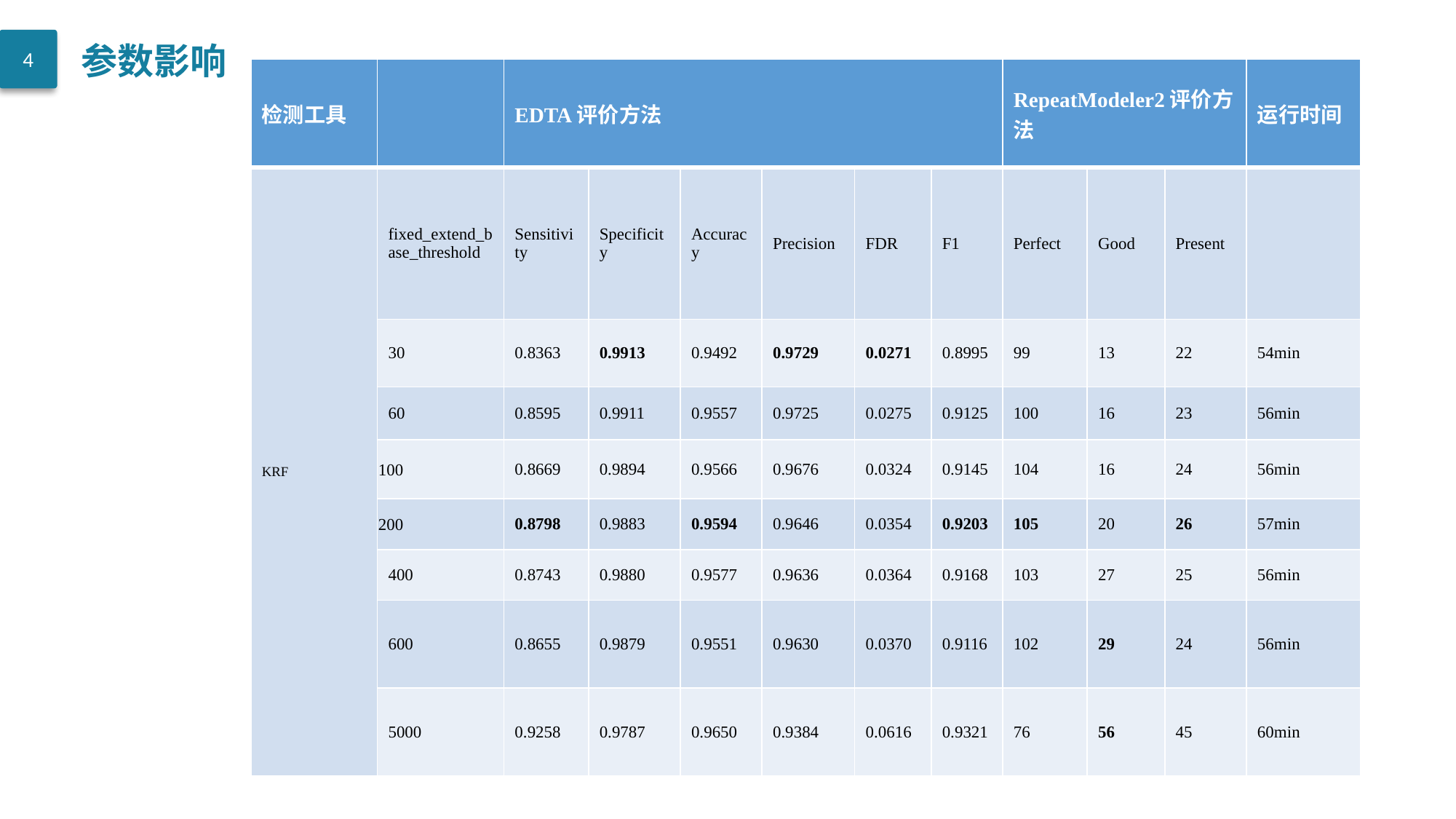

4
参数影响
| 检测工具 |  | EDTA评价方法 |  |  |  |  |  | RepeatModeler2评价方法 |  |  | 运行时间 |
| --- | --- | --- | --- | --- | --- | --- | --- | --- | --- | --- | --- |
| KRF | fixed\_extend\_base\_threshold | Sensitivity | Specificity | Accuracy | Precision | FDR | F1 | Perfect | Good | Present |  |
|  | 30 | 0.8363 | 0.9913 | 0.9492 | 0.9729 | 0.0271 | 0.8995 | 99 | 13 | 22 | 54min |
|  | 60 | 0.8595 | 0.9911 | 0.9557 | 0.9725 | 0.0275 | 0.9125 | 100 | 16 | 23 | 56min |
|  | 100 | 0.8669 | 0.9894 | 0.9566 | 0.9676 | 0.0324 | 0.9145 | 104 | 16 | 24 | 56min |
|  | 200 | 0.8798 | 0.9883 | 0.9594 | 0.9646 | 0.0354 | 0.9203 | 105 | 20 | 26 | 57min |
|  | 400 | 0.8743 | 0.9880 | 0.9577 | 0.9636 | 0.0364 | 0.9168 | 103 | 27 | 25 | 56min |
|  | 600 | 0.8655 | 0.9879 | 0.9551 | 0.9630 | 0.0370 | 0.9116 | 102 | 29 | 24 | 56min |
|  | 5000 | 0.9258 | 0.9787 | 0.9650 | 0.9384 | 0.0616 | 0.9321 | 76 | 56 | 45 | 60min |